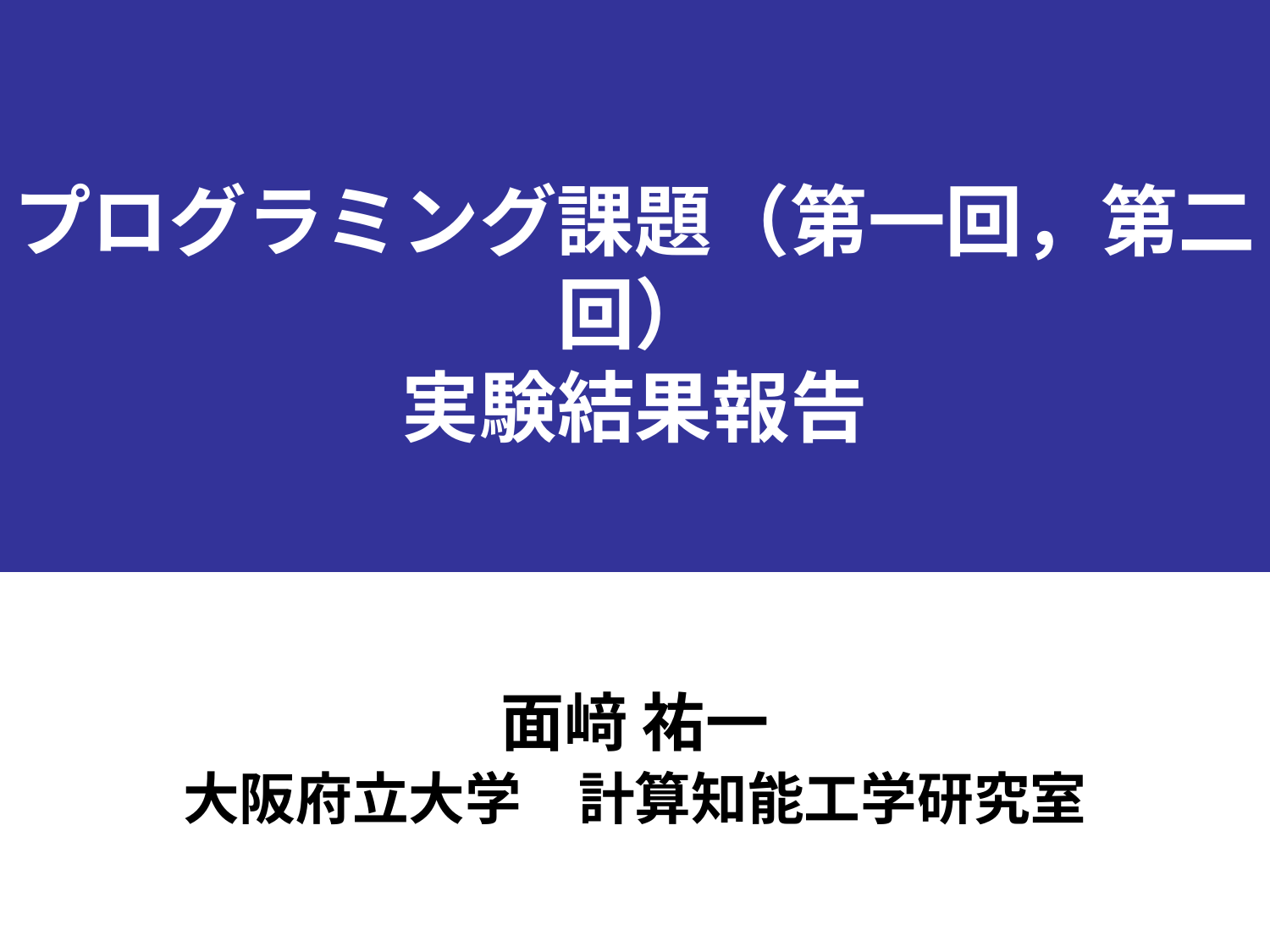

# プログラミング課題（第一回，第二回） 実験結果報告
面﨑 祐一
大阪府立大学　計算知能工学研究室